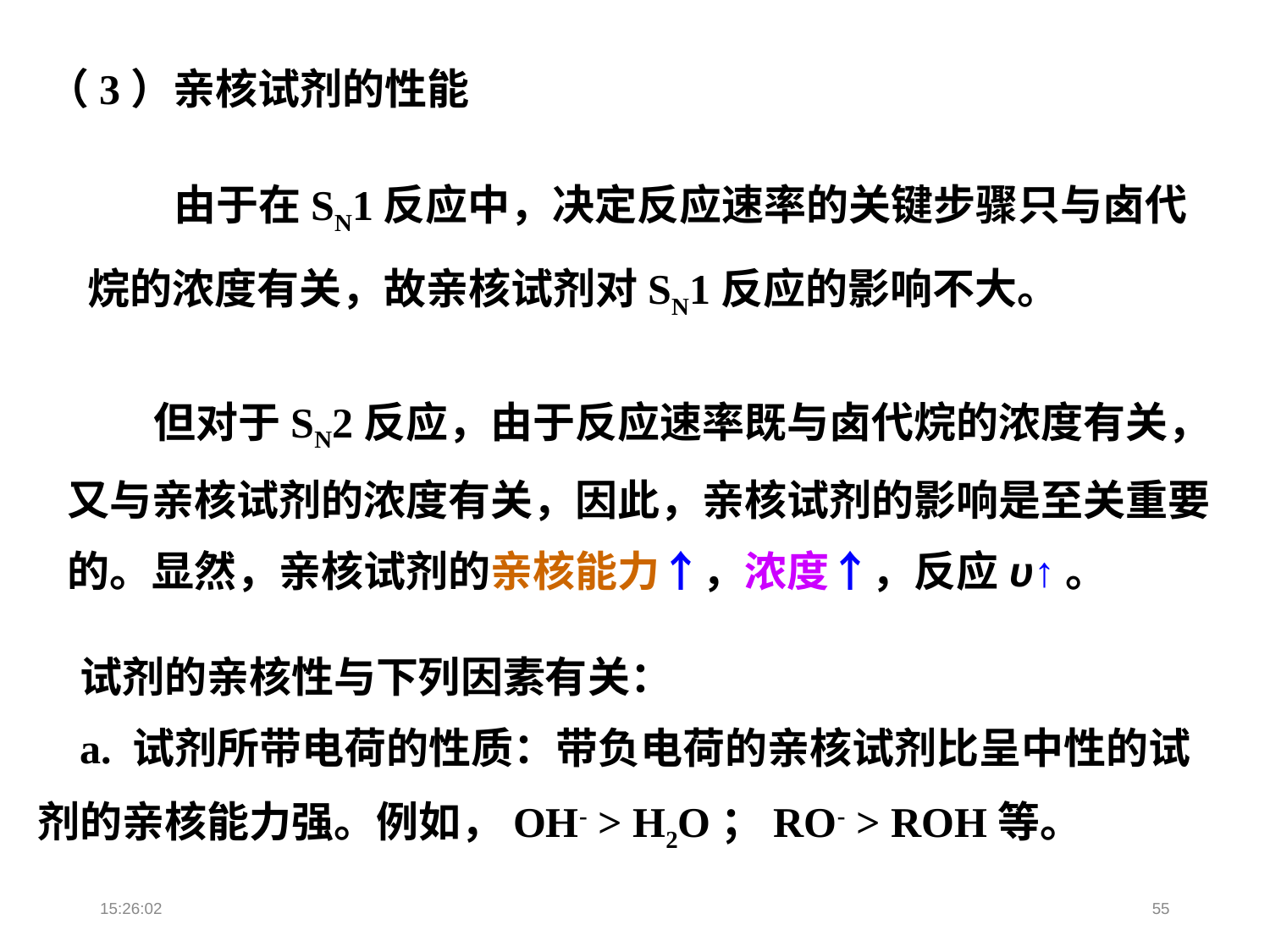

（3）亲核试剂的性能
        由于在SN1反应中，决定反应速率的关键步骤只与卤代烷的浓度有关，故亲核试剂对SN1反应的影响不大。
        但对于SN2反应，由于反应速率既与卤代烷的浓度有关，又与亲核试剂的浓度有关，因此，亲核试剂的影响是至关重要的。显然，亲核试剂的亲核能力↑，浓度↑，反应υ↑。
试剂的亲核性与下列因素有关：
a. 试剂所带电荷的性质：带负电荷的亲核试剂比呈中性的试剂的亲核能力强。例如，OH- > H2O；RO- > ROH等。
15:26:02
55